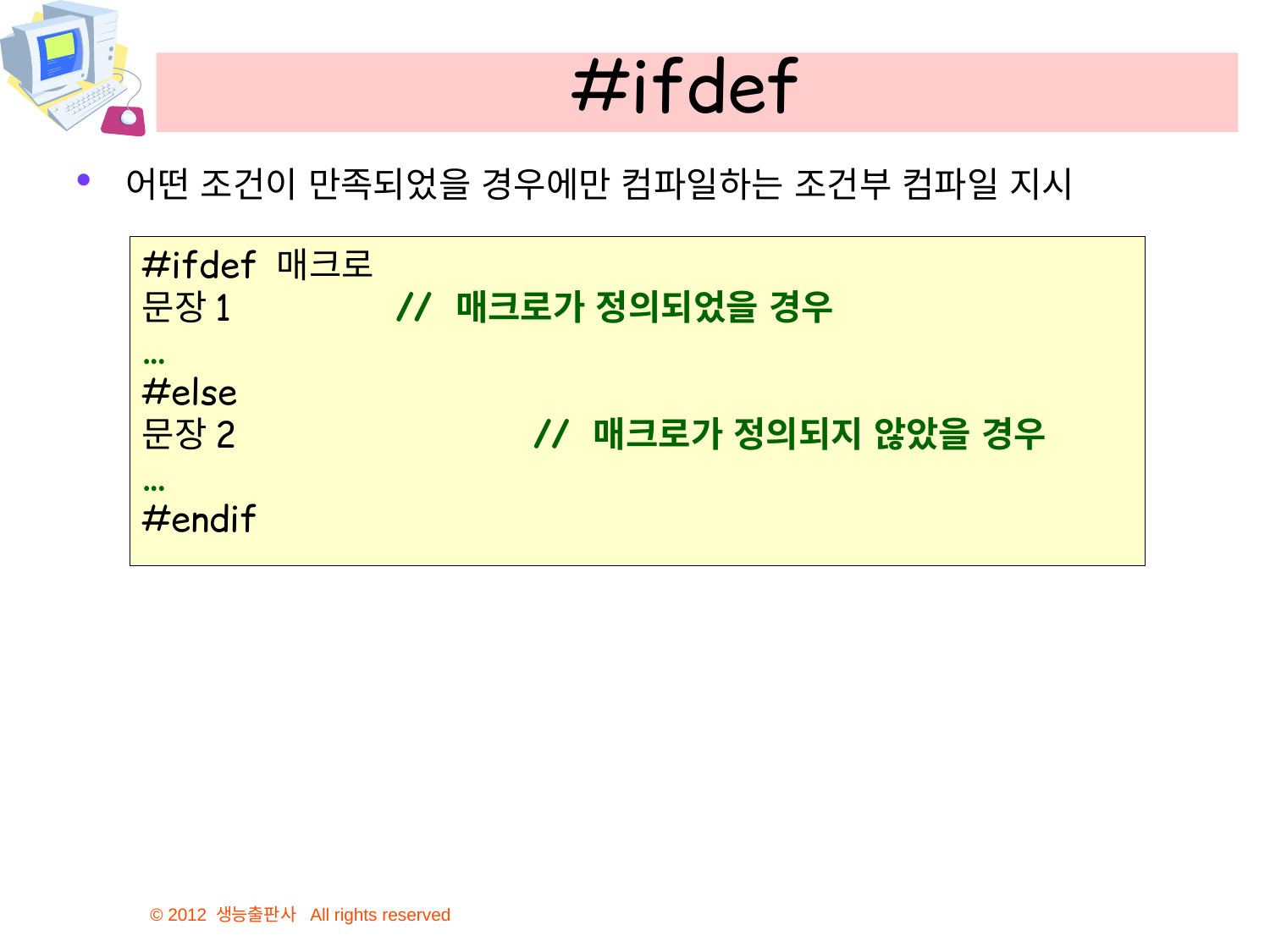

# #ifdef
어떤 조건이 만족되었을 경우에만 컴파일하는 조건부 컴파일 지시

#ifdef 매크로
문장1          	// 매크로가 정의되었을 경우
…
#else
문장2   		 // 매크로가 정의되지 않았을 경우
…
#endif